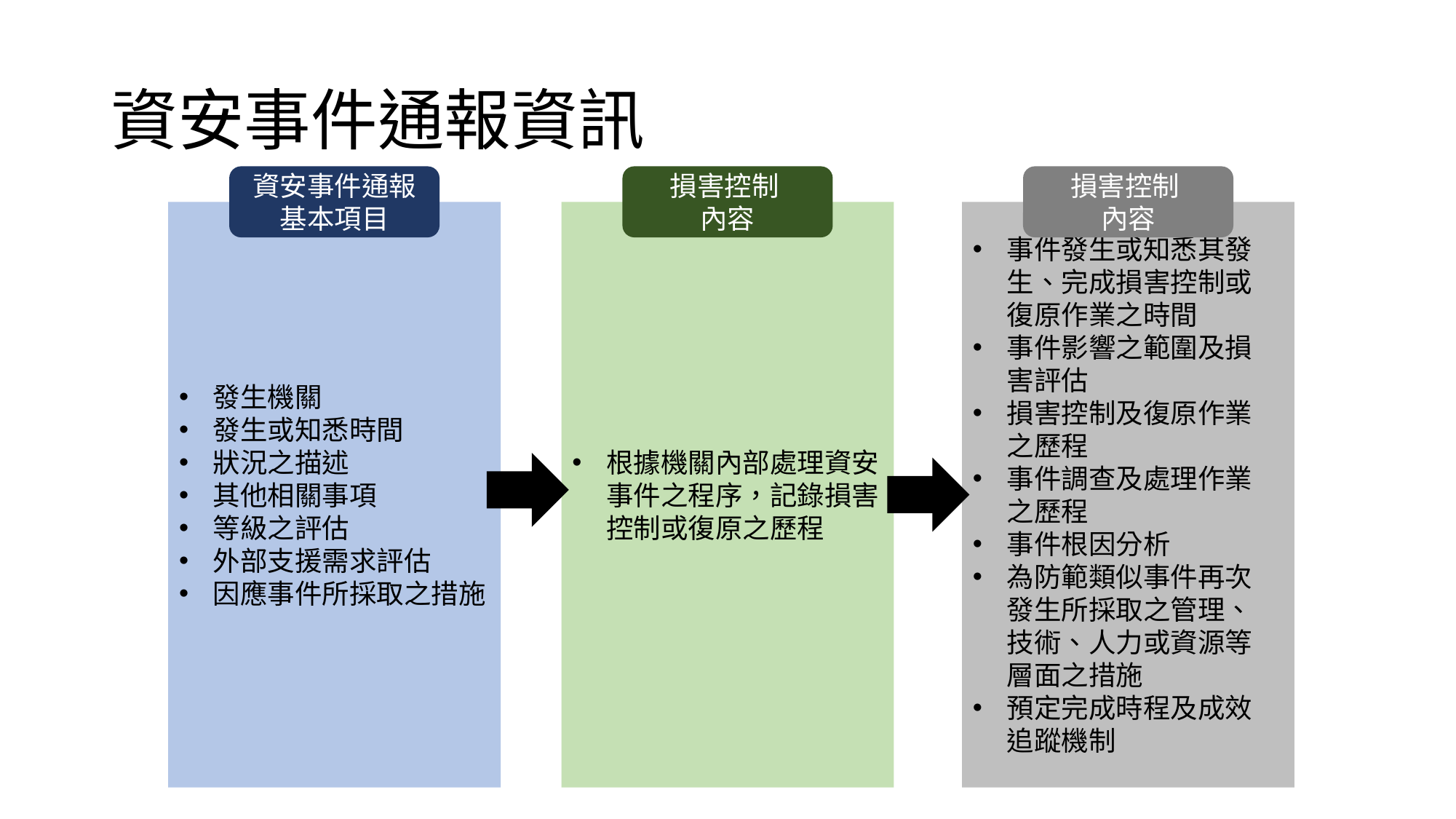

# 資安事件通報資訊
損害控制
內容
損害控制
內容
資安事件通報 基本項目
根據機關內部處理資安事件之程序，記錄損害控制或復原之歷程
事件發生或知悉其發 生、完成損害控制或 復原作業之時間
事件影響之範圍及損 害評估
損害控制及復原作業 之歷程
事件調查及處理作業 之歷程
事件根因分析
為防範類似事件再次 發生所採取之管理、 技術、人力或資源等 層面之措施
預定完成時程及成效 追蹤機制
發生機關
發生或知悉時間
狀況之描述
其他相關事項
等級之評估
外部支援需求評估
因應事件所採取之措施